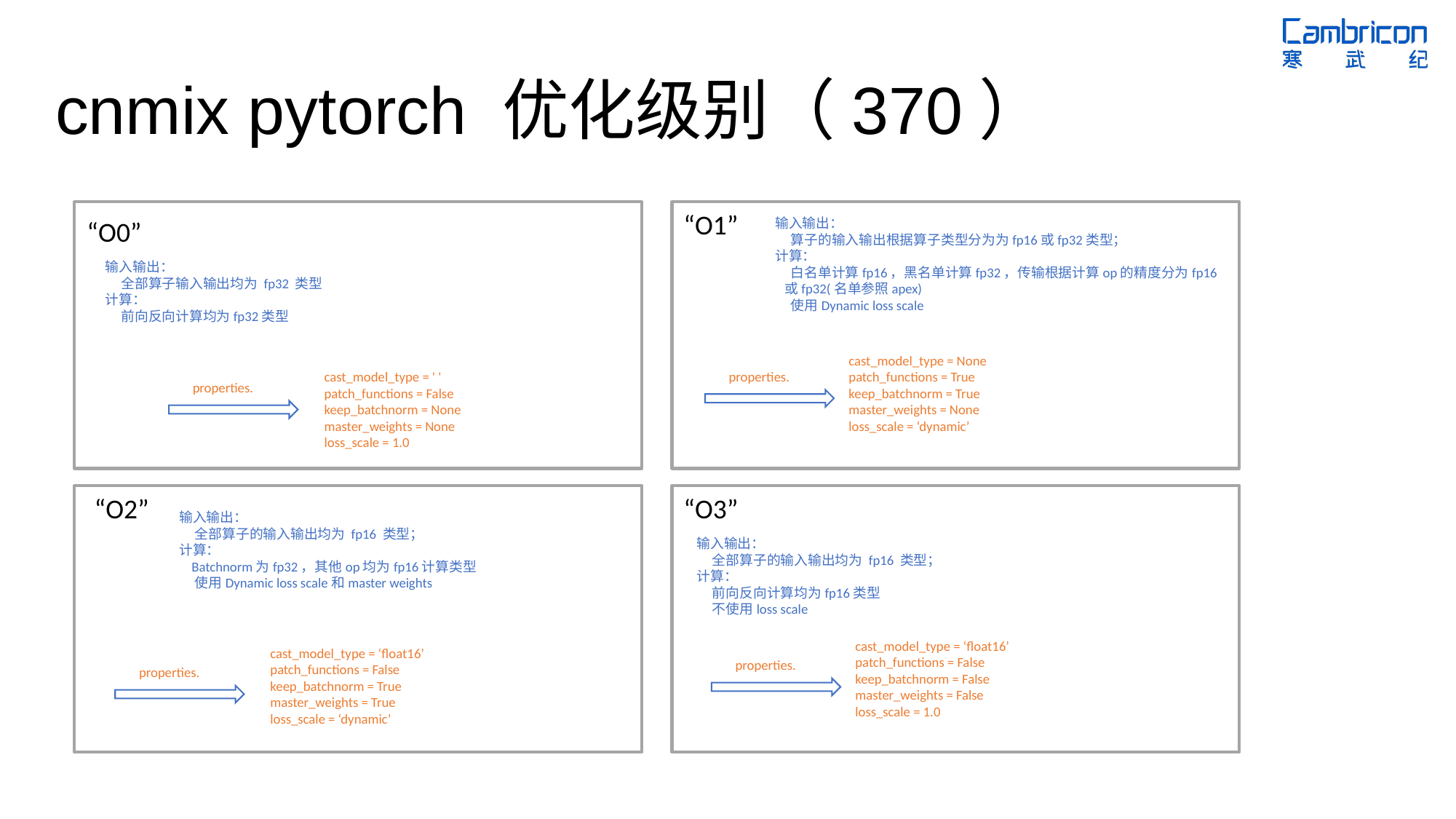

# cnmix pytorch 优化级别（370）

“O1”
“O0”
输入输出：
    算子的输入输出根据算子类型分为为fp16或fp32类型；
计算：
    白名单计算fp16，黑名单计算fp32，传输根据计算op的精度分为fp16    或fp32(名单参照apex)
    使用Dynamic loss scale
输入输出：
    全部算子输入输出均为 fp32 类型
计算：
    前向反向计算均为fp32类型
   cast_model_type = None
   patch_functions = True
   keep_batchnorm = True
   master_weights = None
   loss_scale = ‘dynamic’

        cast_model_type = ' '
        patch_functions = False
        keep_batchnorm = None
        master_weights = None
        loss_scale = 1.0
properties.
properties.

“O2”

“O3”
输入输出：
    全部算子的输入输出均为 fp16 类型；
计算：
    Batchnorm为fp32，其他op均为fp16计算类型
    使用Dynamic loss scale和master weights
输入输出：
    全部算子的输入输出均为 fp16 类型；
计算：
    前向反向计算均为fp16类型
    不使用loss scale
   cast_model_type = ‘float16’
   patch_functions = False
   keep_batchnorm = False
   master_weights = False
   loss_scale = 1.0

   cast_model_type = ‘float16’
   patch_functions = False
   keep_batchnorm = True
   master_weights = True
   loss_scale = ‘dynamic’

properties.
properties.